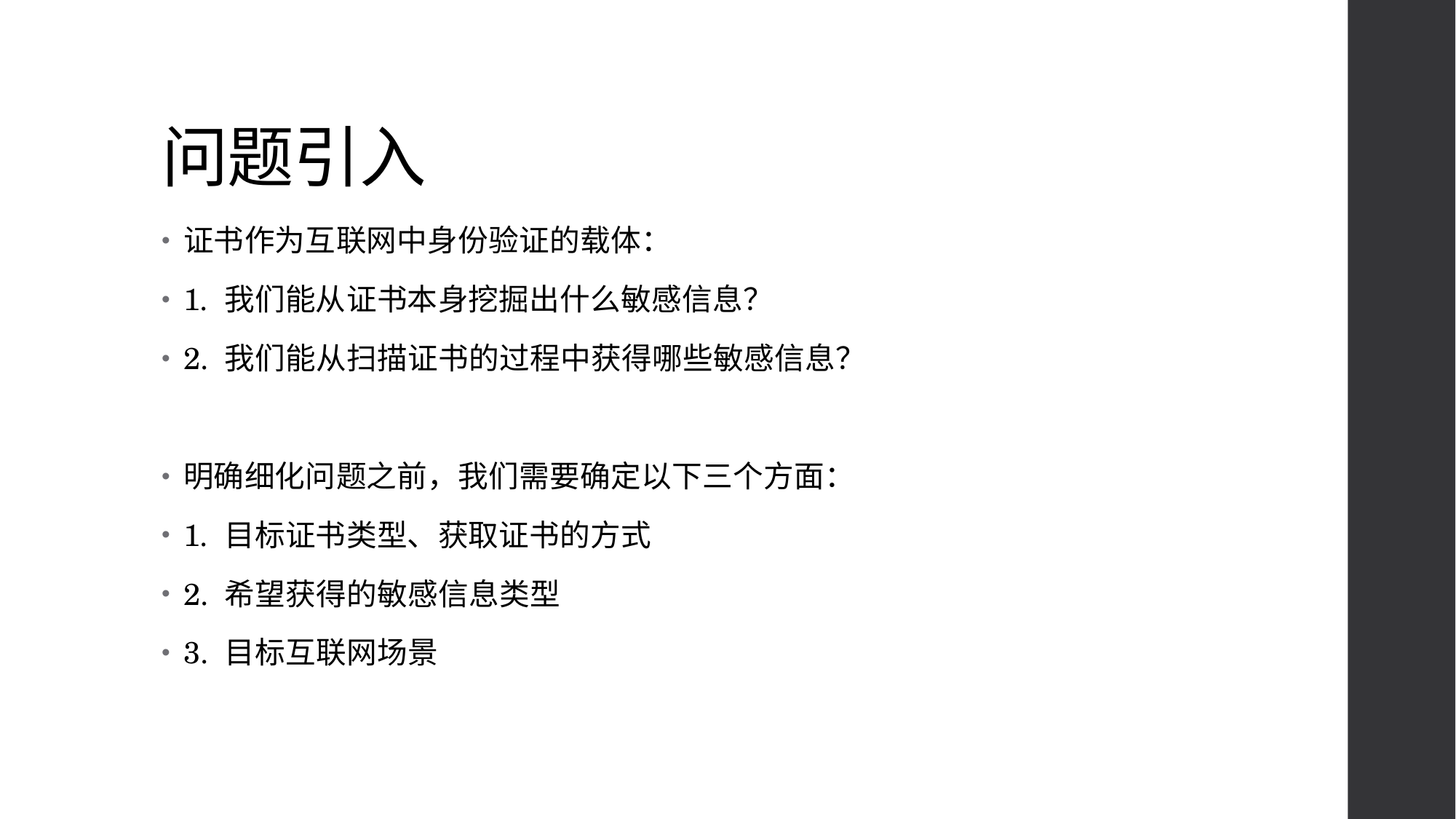

# 问题引入
证书作为互联网中身份验证的载体：
1. 我们能从证书本身挖掘出什么敏感信息？
2. 我们能从扫描证书的过程中获得哪些敏感信息？

明确细化问题之前，我们需要确定以下三个方面：
1. 目标证书类型、获取证书的方式
2. 希望获得的敏感信息类型
3. 目标互联网场景